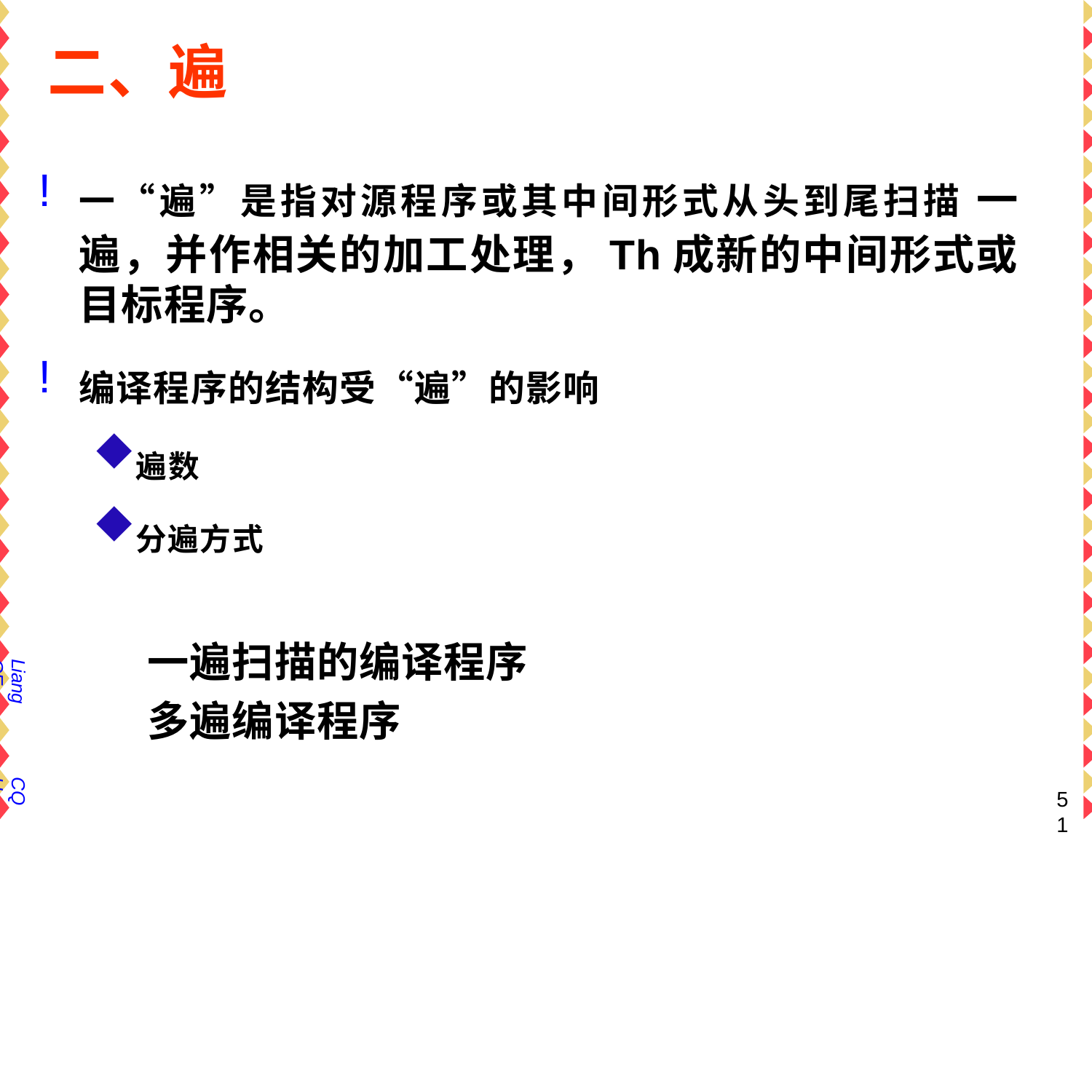

# 二、遍
一“遍”是指对源程序或其中间形式从头到尾扫描 一遍，并作相关的加工处理，Th成新的中间形式或 目标程序。
编译程序的结构受“遍”的影响
遍数
分遍方式

一遍扫描的编译程序
多遍编译程序
Liang GE
CQU
51